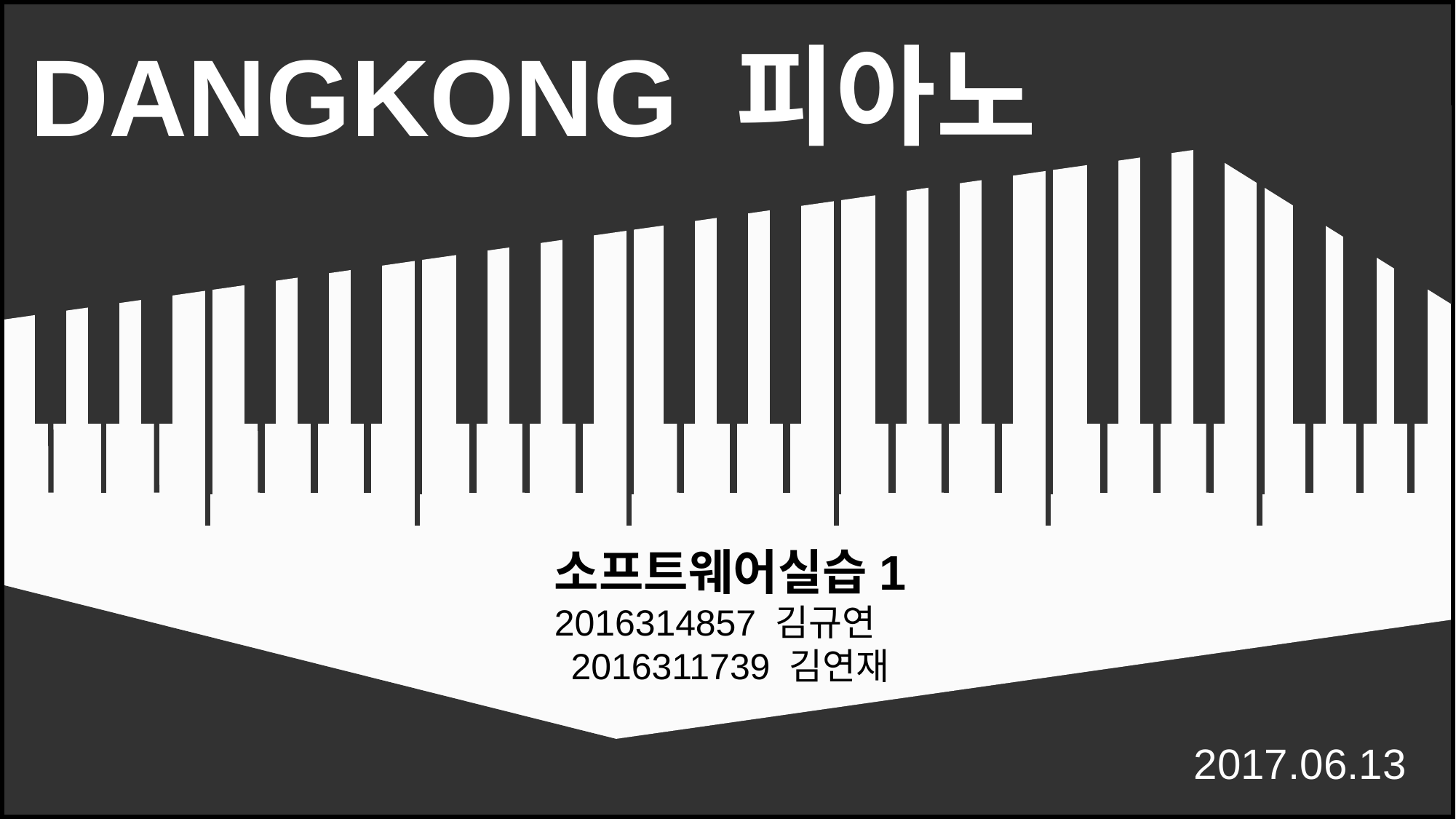

DANGKONG 피아노

소프트웨어실습1
2016314857 김규연
2016311739 김연재

2017.06.13